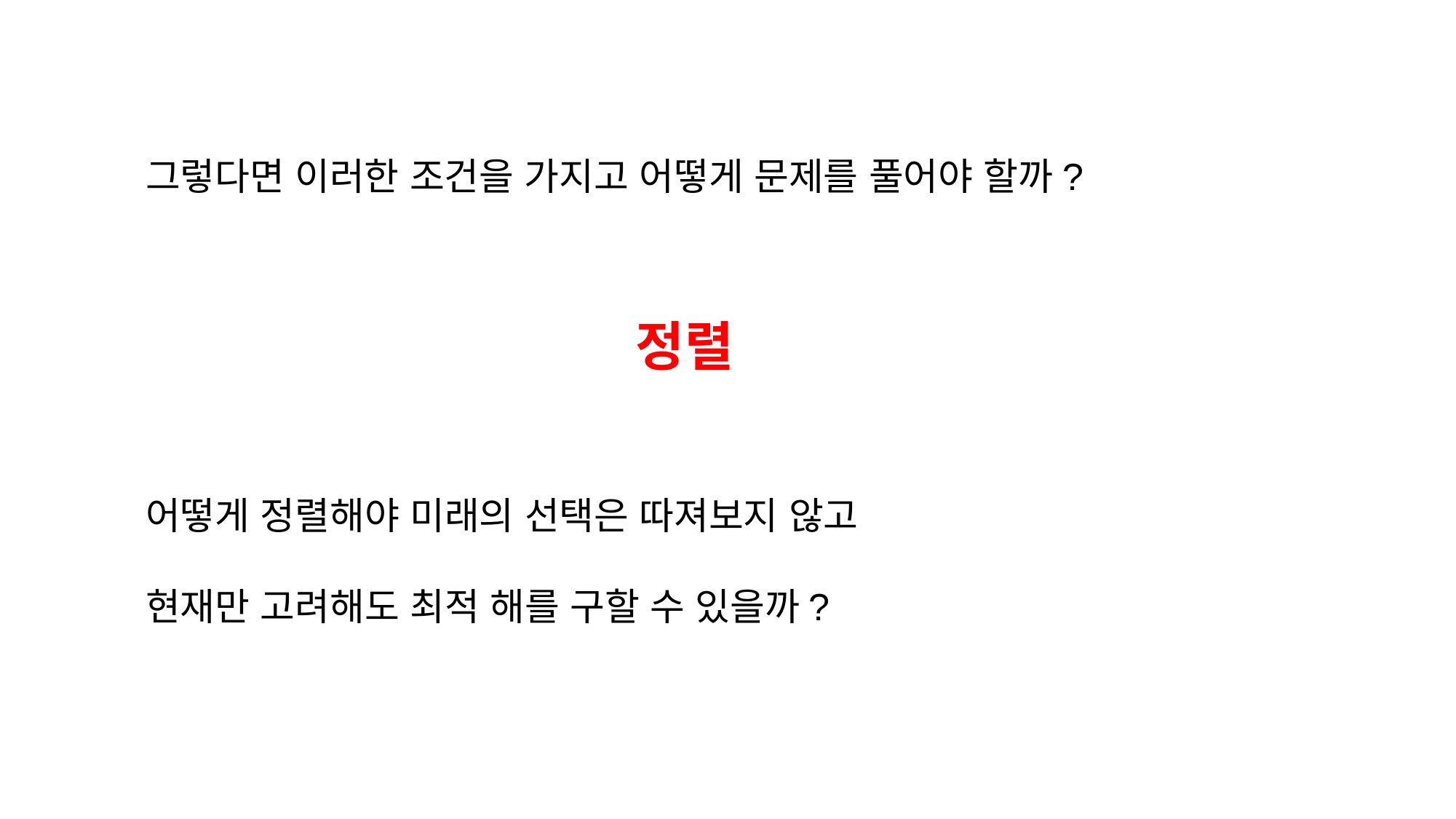

그렇다면 이러한 조건을 가지고 어떻게 문제를 풀어야 할까?
정렬
어떻게 정렬해야 미래의 선택은 따져보지 않고

현재만 고려해도 최적 해를 구할 수 있을까?